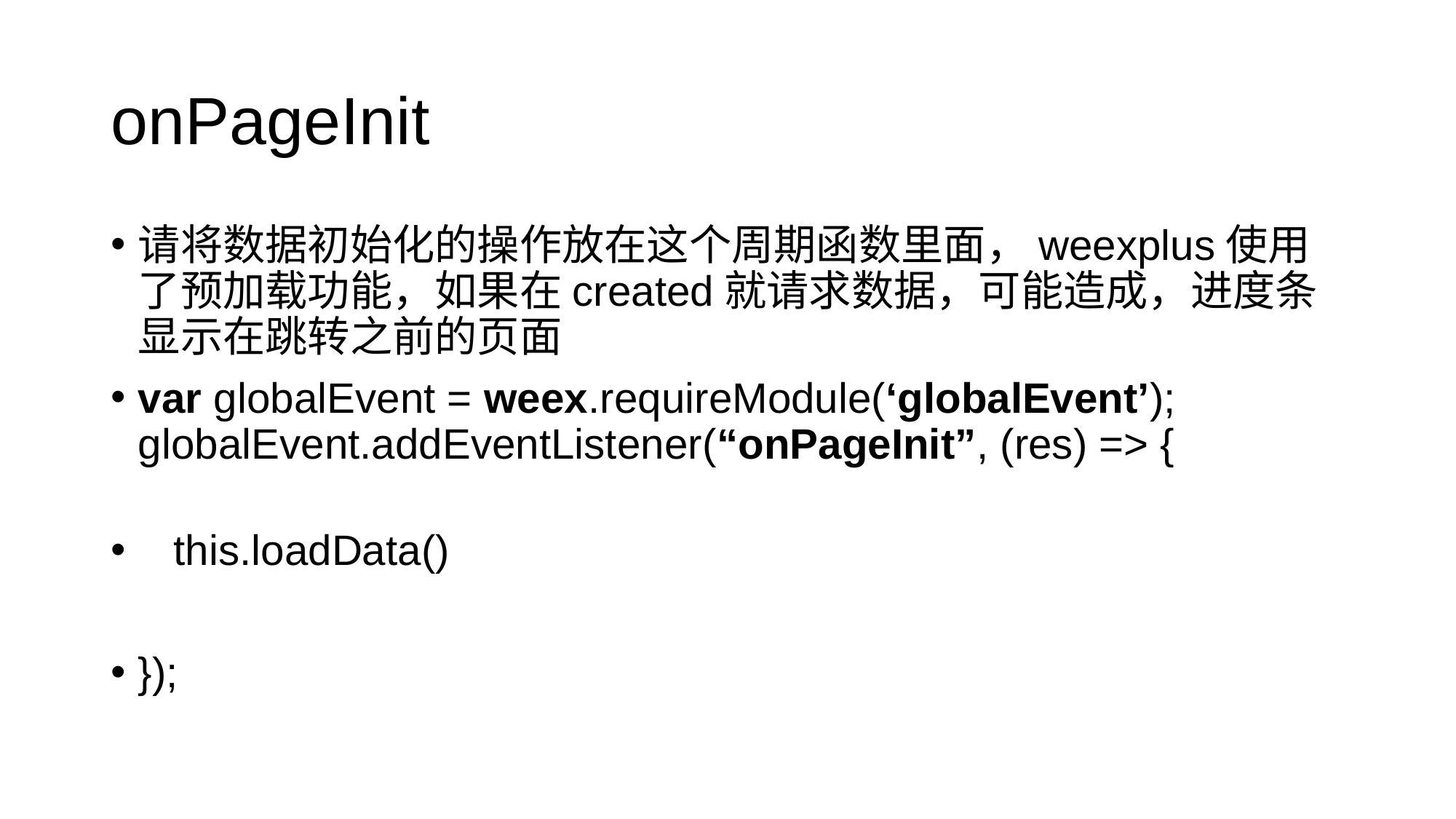

# onPageInit
请将数据初始化的操作放在这个周期函数里面，weexplus使用了预加载功能，如果在created就请求数据，可能造成，进度条显示在跳转之前的页面
var globalEvent = weex.requireModule(‘globalEvent’);
globalEvent.addEventListener(“onPageInit”, (res) => {
   this.loadData()

});